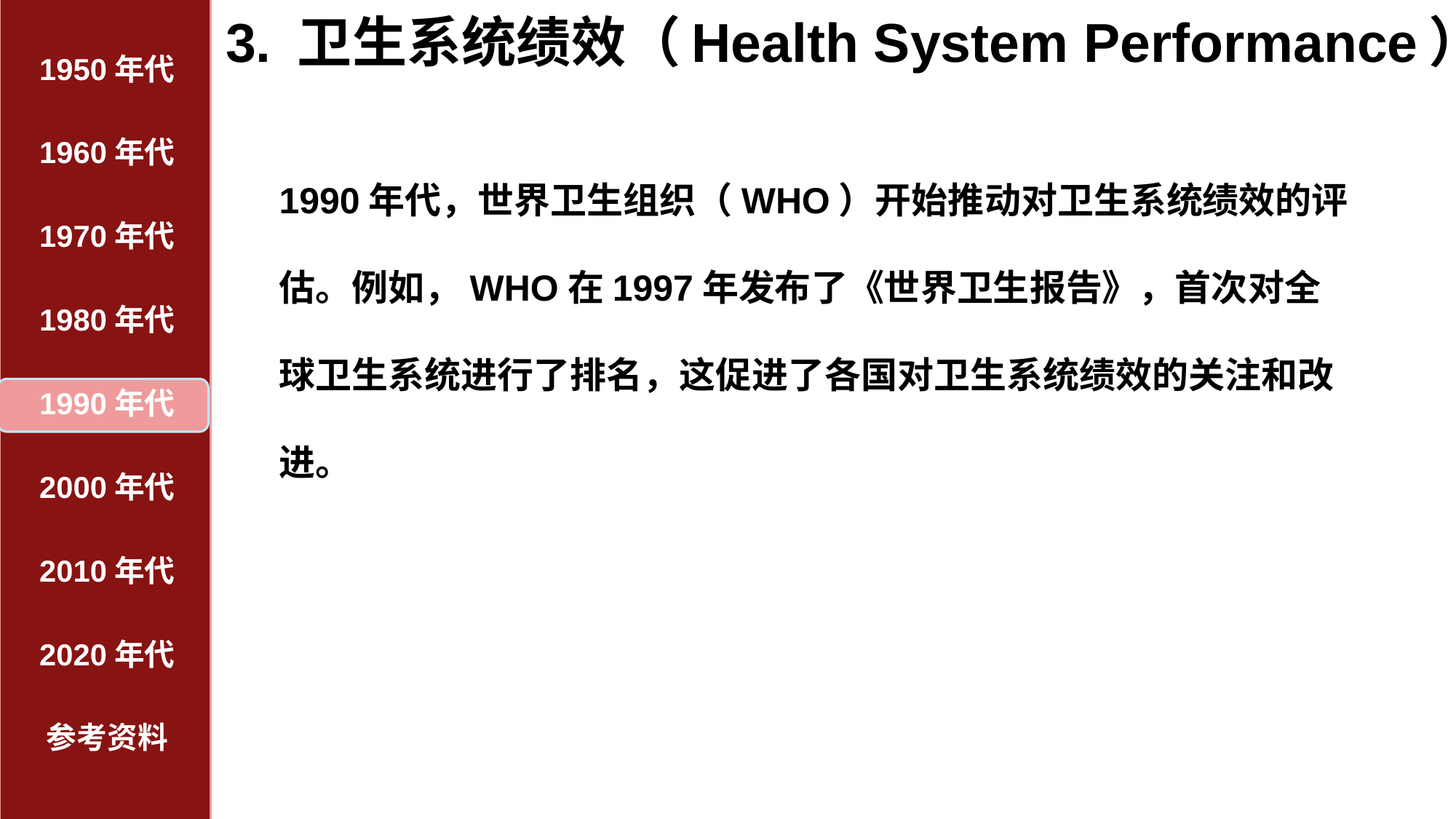

# 3. 卫生系统绩效（Health System Performance）：

1950年代
1960年代
1990年代，世界卫生组织（WHO）开始推动对卫生系统绩效的评估。例如，WHO在1997年发布了《世界卫生报告》，首次对全球卫生系统进行了排名，这促进了各国对卫生系统绩效的关注和改进。
1970年代
1980年代

1990年代

2000年代
2010年代
2020年代
参考资料